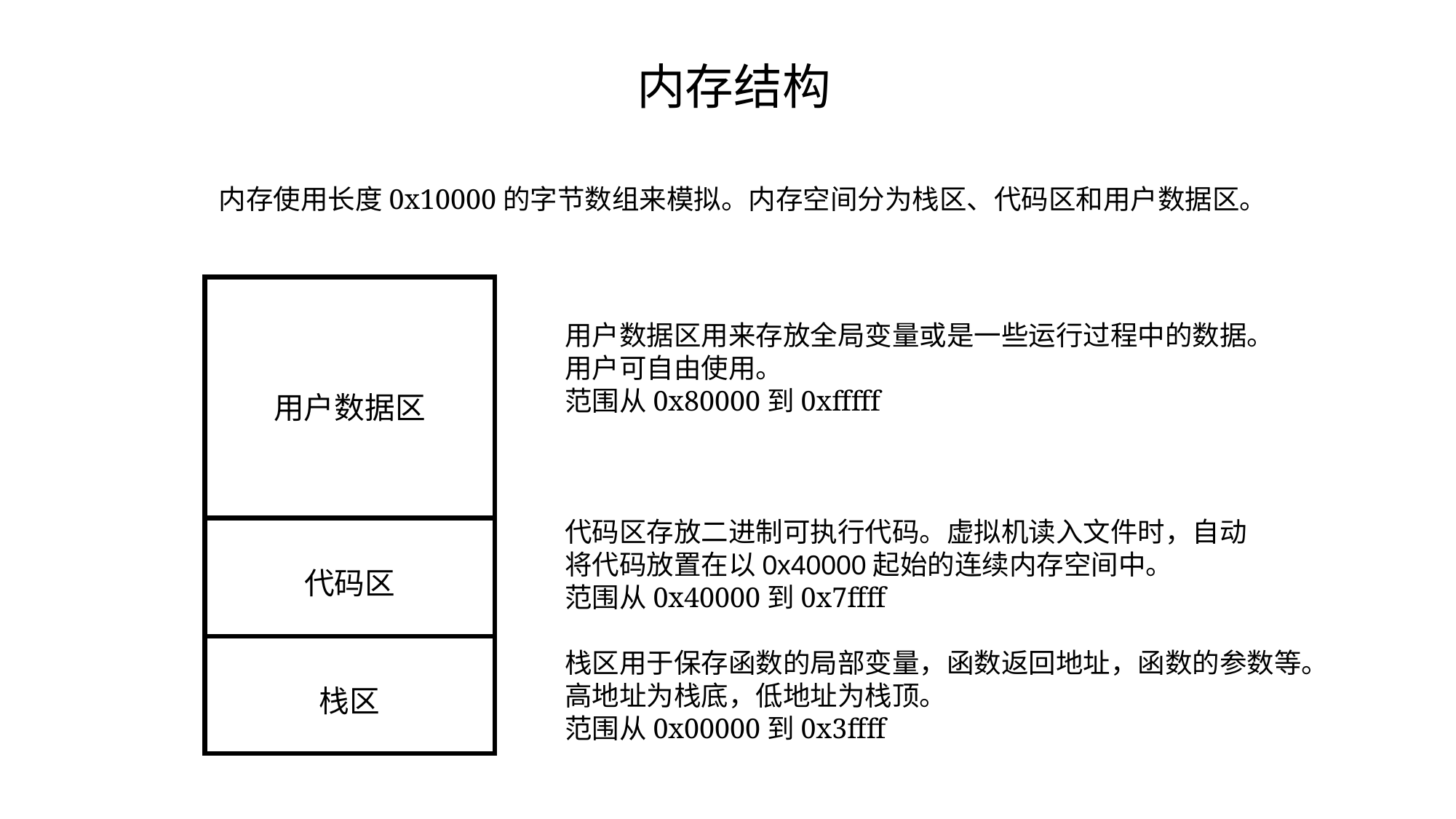

内存结构
内存使用长度0x10000的字节数组来模拟。内存空间分为栈区、代码区和用户数据区。

用户数据区
代码区
栈区
用户数据区用来存放全局变量或是一些运行过程中的数据。
用户可自由使用。
范围从0x80000到0xfffff

代码区存放二进制可执行代码。虚拟机读入文件时，自动
将代码放置在以0x40000起始的连续内存空间中。
范围从0x40000到0x7ffff

栈区用于保存函数的局部变量，函数返回地址，函数的参数等。
高地址为栈底，低地址为栈顶。
范围从0x00000到0x3ffff